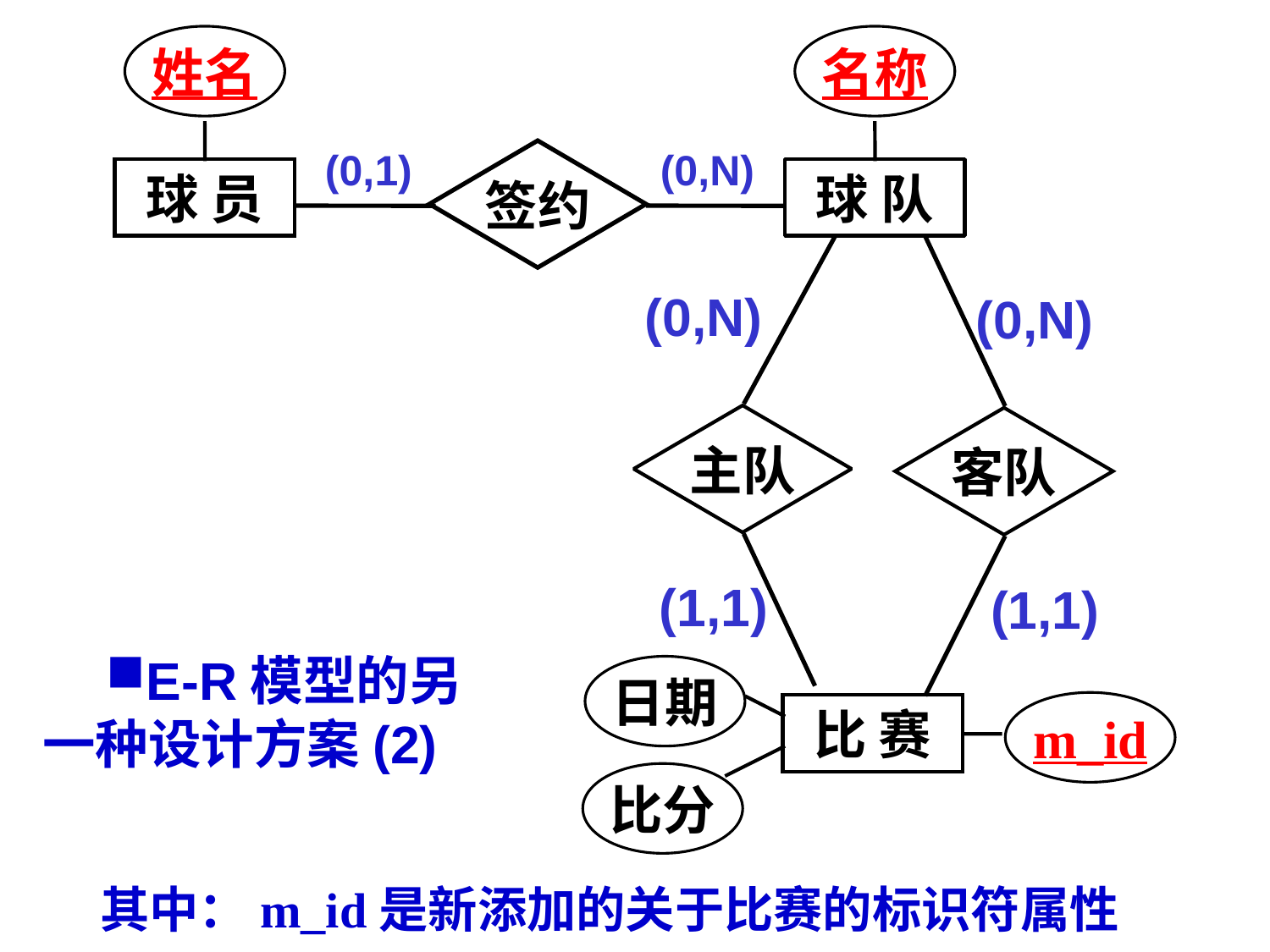

姓名

球 员
名称

球 队
签约

(0,1)
(0,N)

主队

客队

(0,N)
(1,1)
(0,N)
(1,1)
E-R模型的另一种设计方案(2)
日期
比 赛

比分
m_id

其中：m_id是新添加的关于比赛的标识符属性